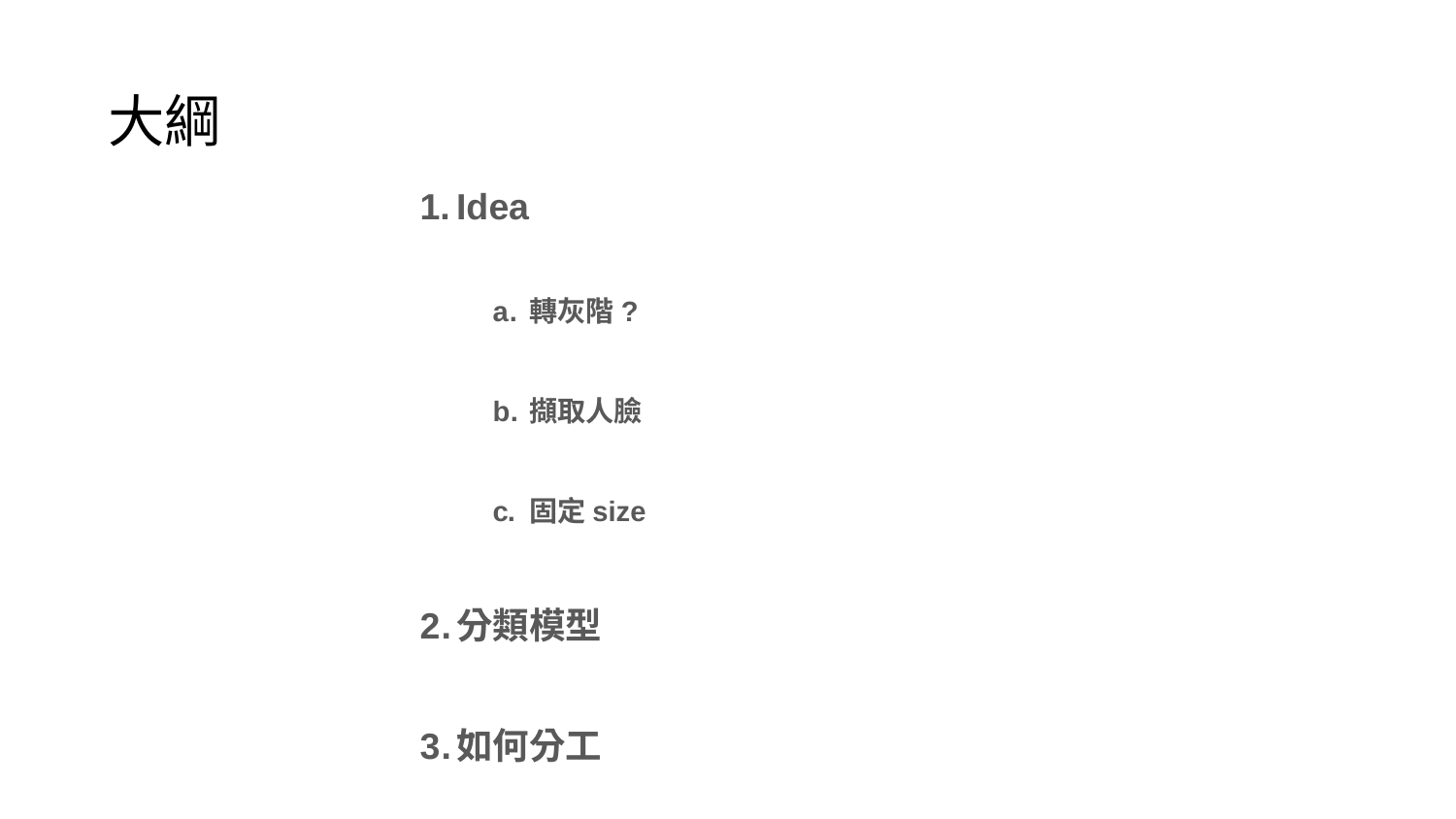

# 大綱
Idea
轉灰階?
擷取人臉
固定size
分類模型
如何分工
目前成果與困難